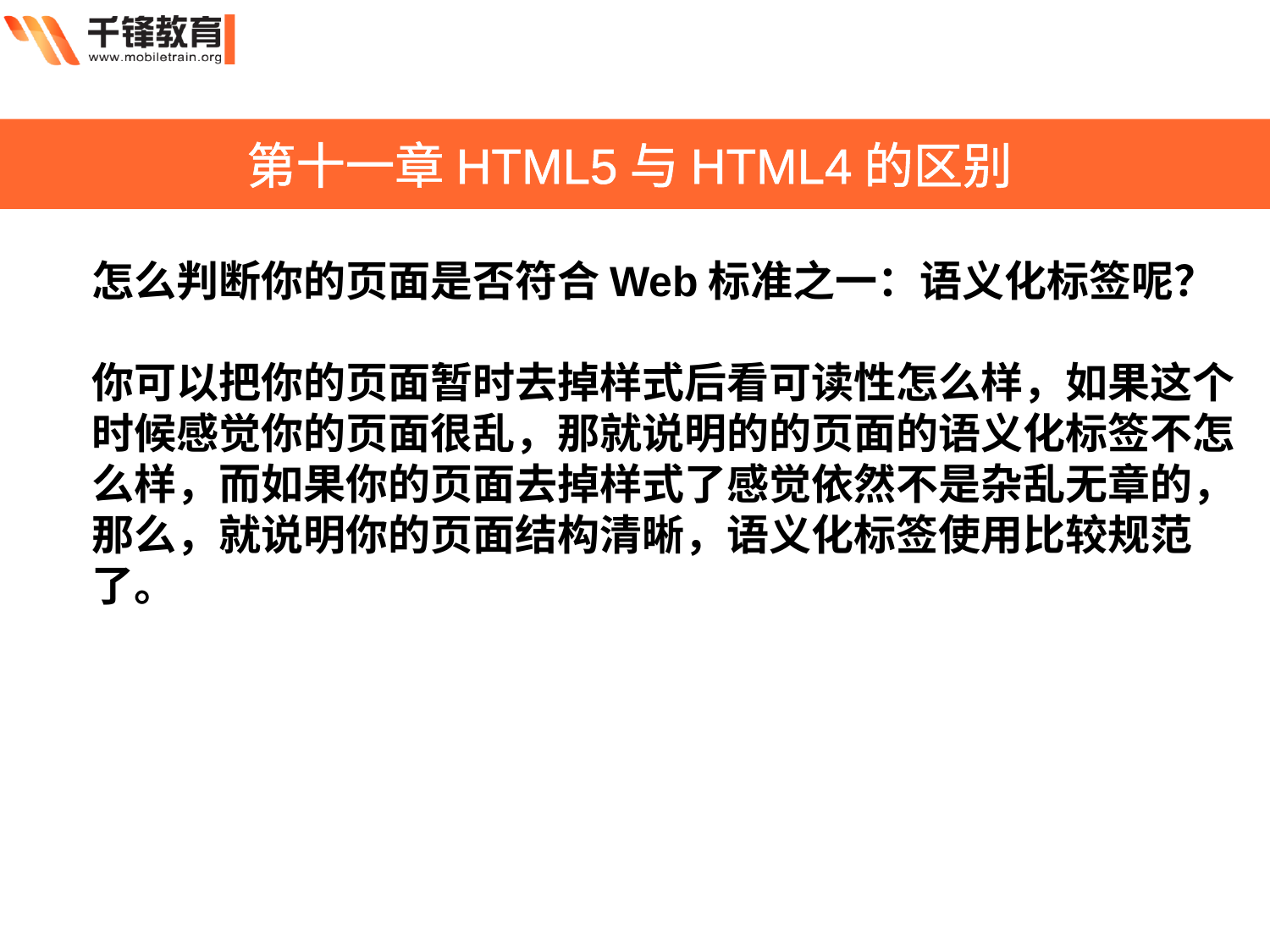

第十一章HTML5与HTML4的区别
怎么判断你的页面是否符合Web标准之一：语义化标签呢？

你可以把你的页面暂时去掉样式后看可读性怎么样，如果这个时候感觉你的页面很乱，那就说明的的页面的语义化标签不怎么样，而如果你的页面去掉样式了感觉依然不是杂乱无章的，那么，就说明你的页面结构清晰，语义化标签使用比较规范了。